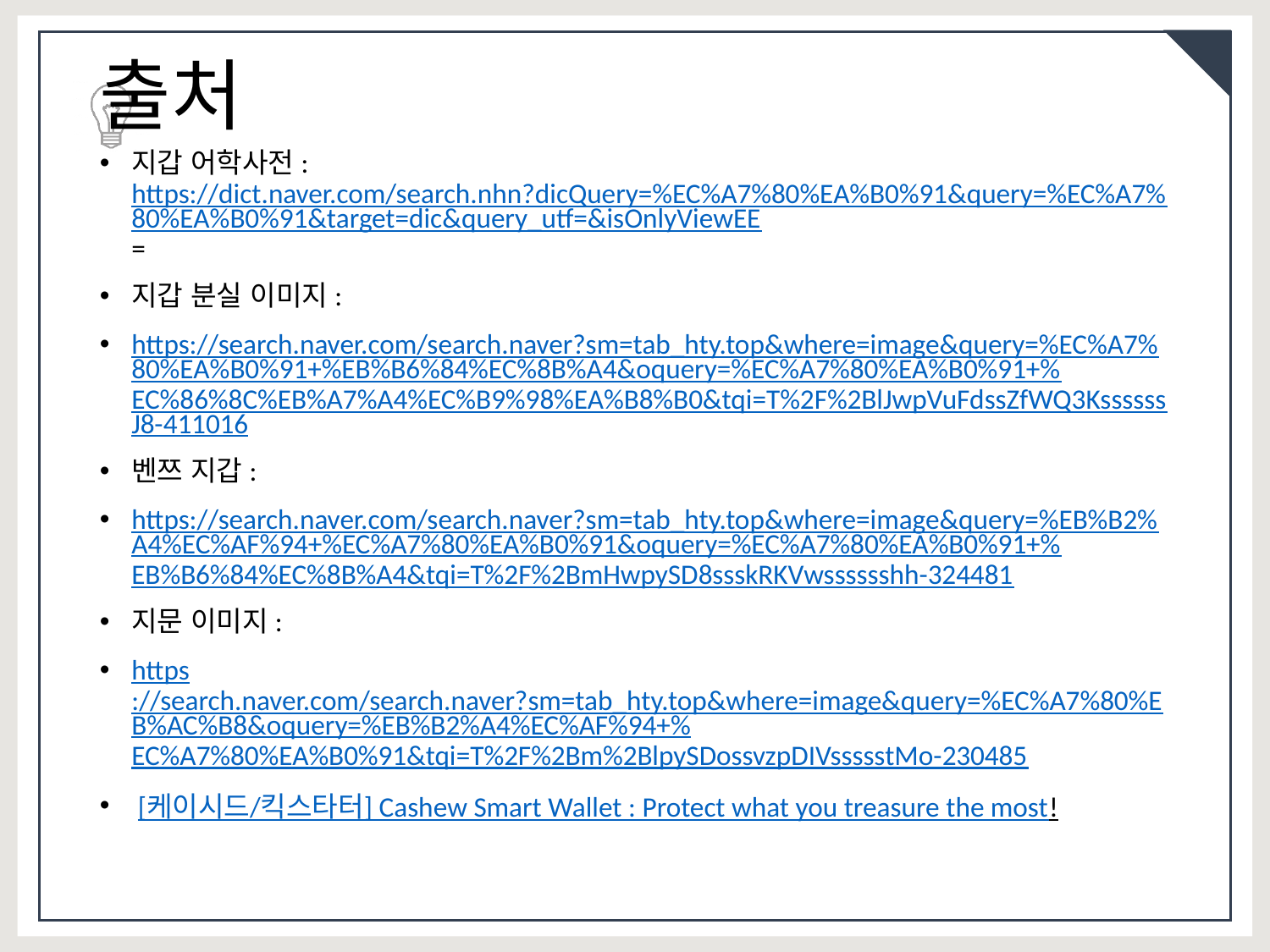

# 출처
지갑 어학사전: https://dict.naver.com/search.nhn?dicQuery=%EC%A7%80%EA%B0%91&query=%EC%A7%80%EA%B0%91&target=dic&query_utf=&isOnlyViewEE=
지갑 분실 이미지:
https://search.naver.com/search.naver?sm=tab_hty.top&where=image&query=%EC%A7%80%EA%B0%91+%EB%B6%84%EC%8B%A4&oquery=%EC%A7%80%EA%B0%91+%EC%86%8C%EB%A7%A4%EC%B9%98%EA%B8%B0&tqi=T%2F%2BlJwpVuFdssZfWQ3KssssssJ8-411016
벤쯔 지갑:
https://search.naver.com/search.naver?sm=tab_hty.top&where=image&query=%EB%B2%A4%EC%AF%94+%EC%A7%80%EA%B0%91&oquery=%EC%A7%80%EA%B0%91+%EB%B6%84%EC%8B%A4&tqi=T%2F%2BmHwpySD8ssskRKVwsssssshh-324481
지문 이미지:
https://search.naver.com/search.naver?sm=tab_hty.top&where=image&query=%EC%A7%80%EB%AC%B8&oquery=%EB%B2%A4%EC%AF%94+%EC%A7%80%EA%B0%91&tqi=T%2F%2Bm%2BlpySDossvzpDIVssssstMo-230485
 [케이시드/킥스타터] Cashew Smart Wallet : Protect what you treasure the most!